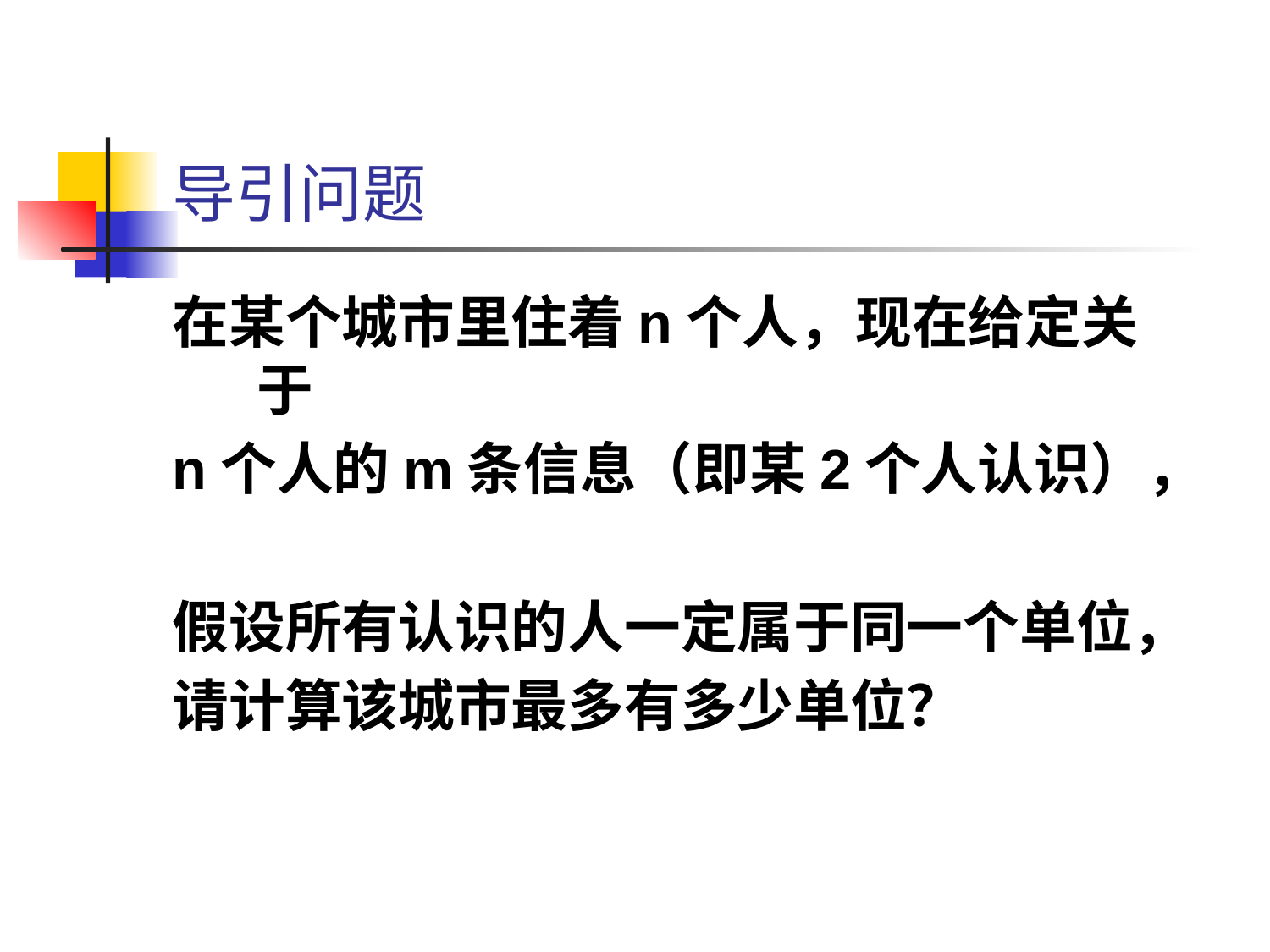

# 导引问题
在某个城市里住着n个人，现在给定关于
n个人的m条信息（即某2个人认识），

假设所有认识的人一定属于同一个单位，
请计算该城市最多有多少单位？